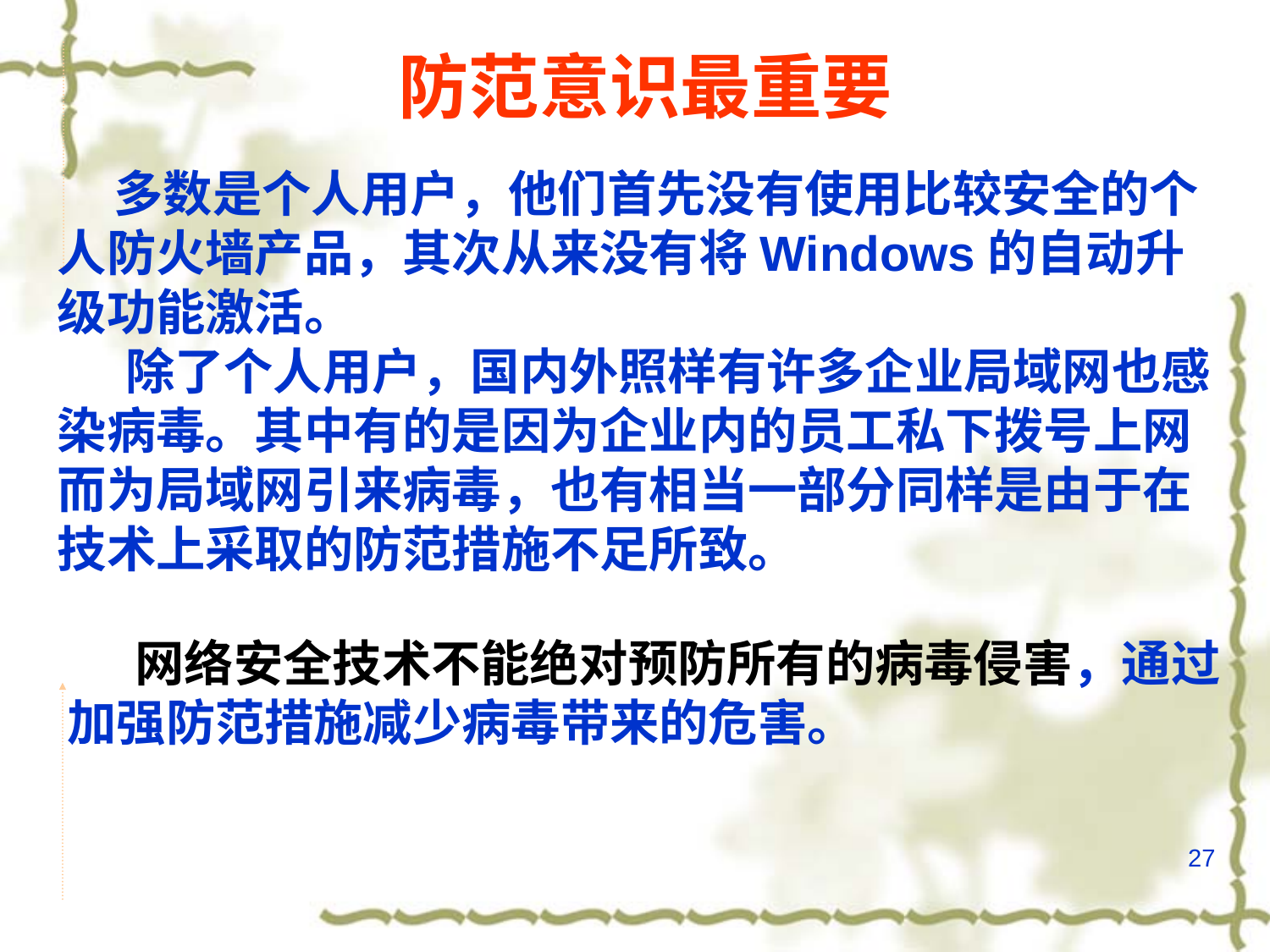

防范意识最重要
    多数是个人用户，他们首先没有使用比较安全的个人防火墙产品，其次从来没有将Windows的自动升级功能激活。
     除了个人用户，国内外照样有许多企业局域网也感染病毒。其中有的是因为企业内的员工私下拨号上网而为局域网引来病毒，也有相当一部分同样是由于在技术上采取的防范措施不足所致。
     网络安全技术不能绝对预防所有的病毒侵害，通过加强防范措施减少病毒带来的危害。
27